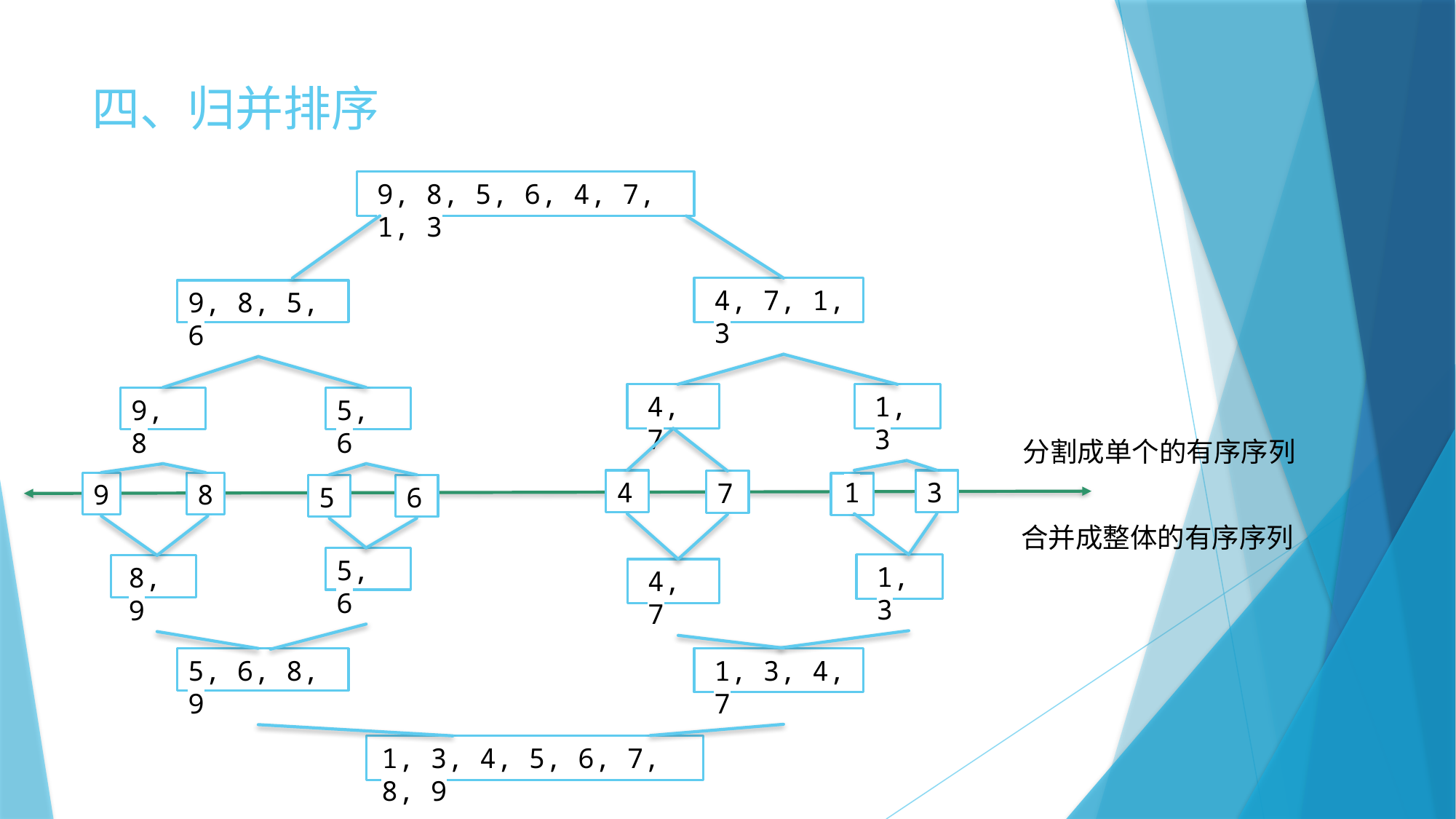

# 四、归并排序

9, 8, 5, 6, 4, 7, 1, 3

4, 7, 1, 3

9, 8, 5, 6

4, 7

1, 3

9, 8

5, 6
分割成单个的有序序列

4
1

3

7

9

8

5

6
合并成整体的有序序列

5, 6

1, 3

8, 9

4, 7

1, 3, 4, 7

5, 6, 8, 9

1, 3, 4, 5, 6, 7, 8, 9